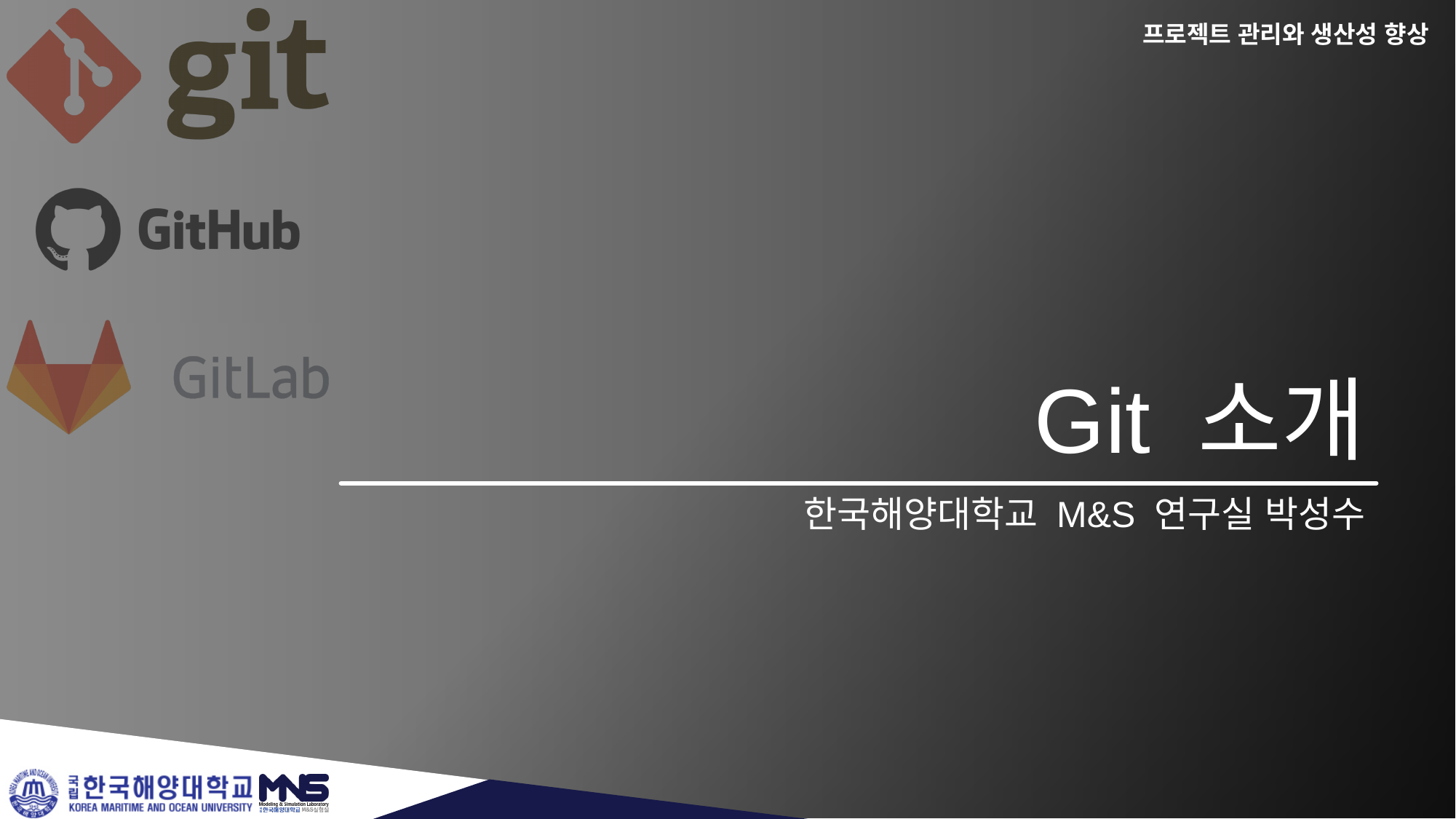

프로젝트 관리와 생산성 향상
# Git 소개
한국해양대학교 M&S 연구실 박성수